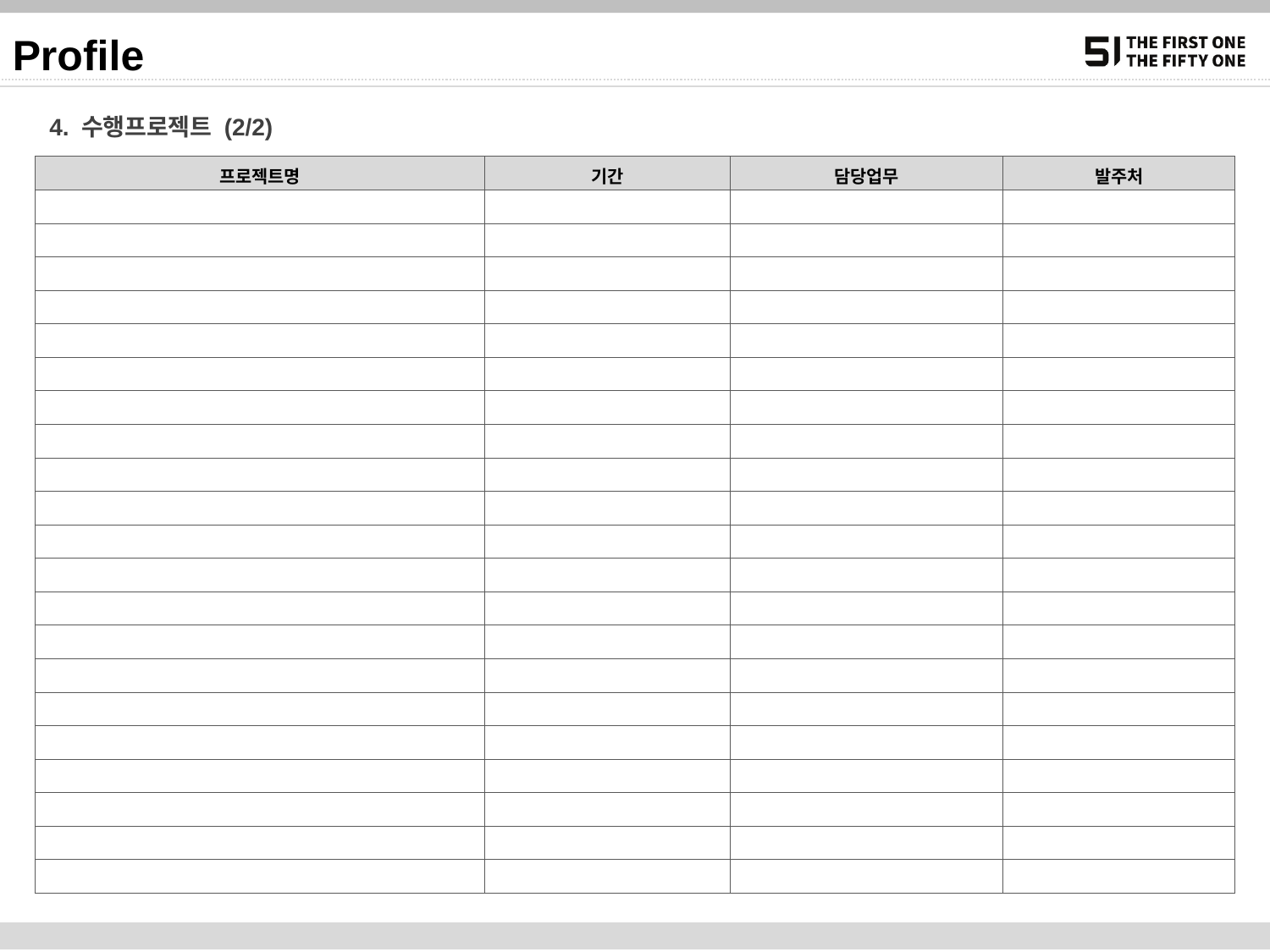

Profile
4. 수행프로젝트 (2/2)
| 프로젝트명 | 기간 | 담당업무 | 발주처 |
| --- | --- | --- | --- |
|  |  |  |  |
|  |  |  |  |
|  |  |  |  |
|  |  |  |  |
|  |  |  |  |
|  |  |  |  |
|  |  |  |  |
|  |  |  |  |
|  |  |  |  |
|  |  |  |  |
|  |  |  |  |
|  |  |  |  |
|  |  |  |  |
|  |  |  |  |
|  |  |  |  |
|  |  |  |  |
|  |  |  |  |
|  |  |  |  |
|  |  |  |  |
|  |  |  |  |
|  |  |  |  |